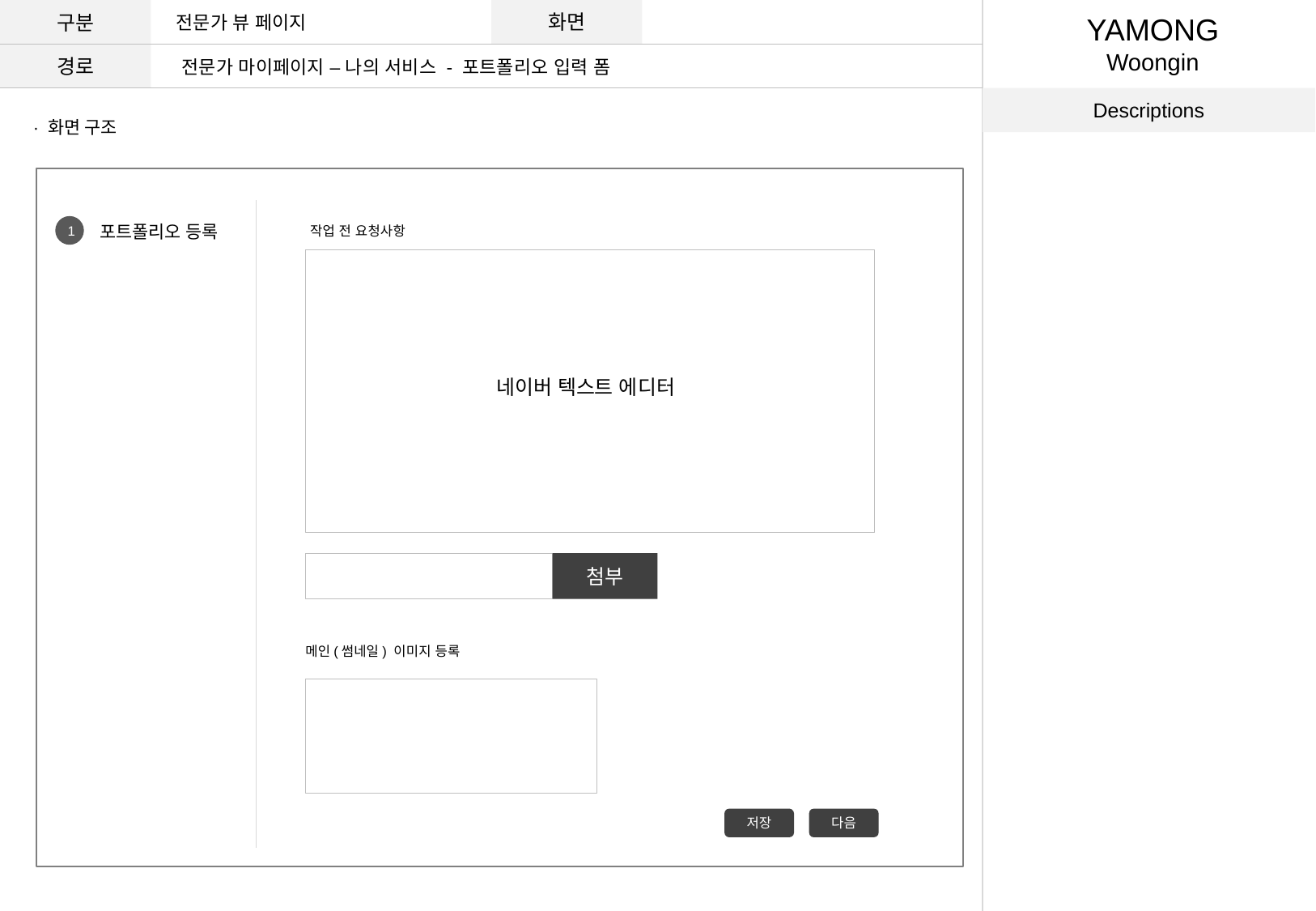

구분
화면
전문가 뷰 페이지
YAMONG
Woongin
경로
전문가 마이페이지 – 나의 서비스 - 포트폴리오 입력 폼
Descriptions
· 화면 구조

포트폴리오 등록
1
작업 전 요청사항

네이버 텍스트 에디터

첨부
메인(썸네일) 이미지 등록

저장
다음